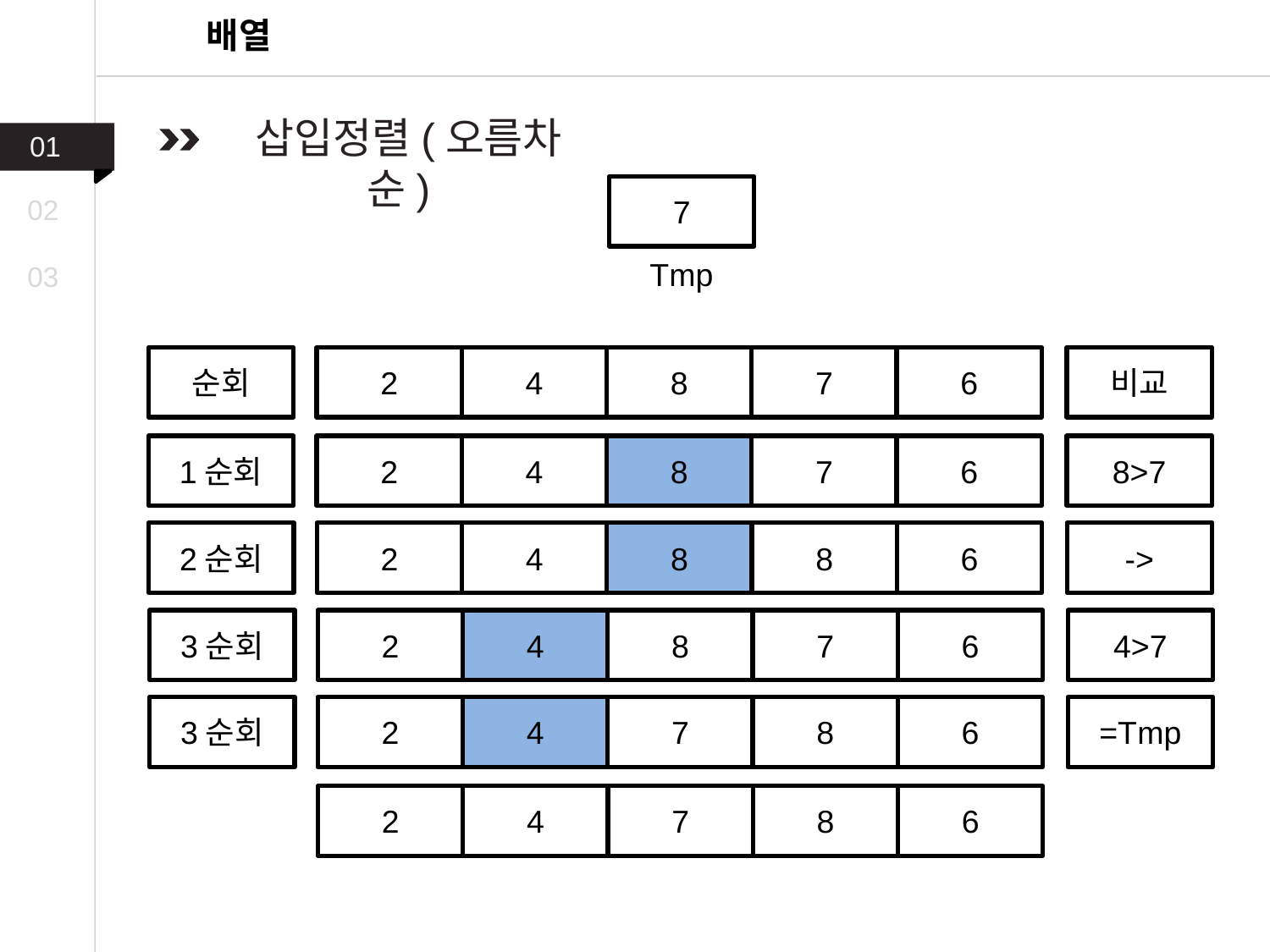

배열
 삽입정렬(오름차순)
01

7
02
Tmp
03
순회
2
4
8
7
6
비교
1순회
2
4
8
7
6
8>7
2순회
2
4
8
8
6
->
3순회
2
4
8
7
6
4>7
3순회
2
4
7
8
6
=Tmp
2
4
7
8
6